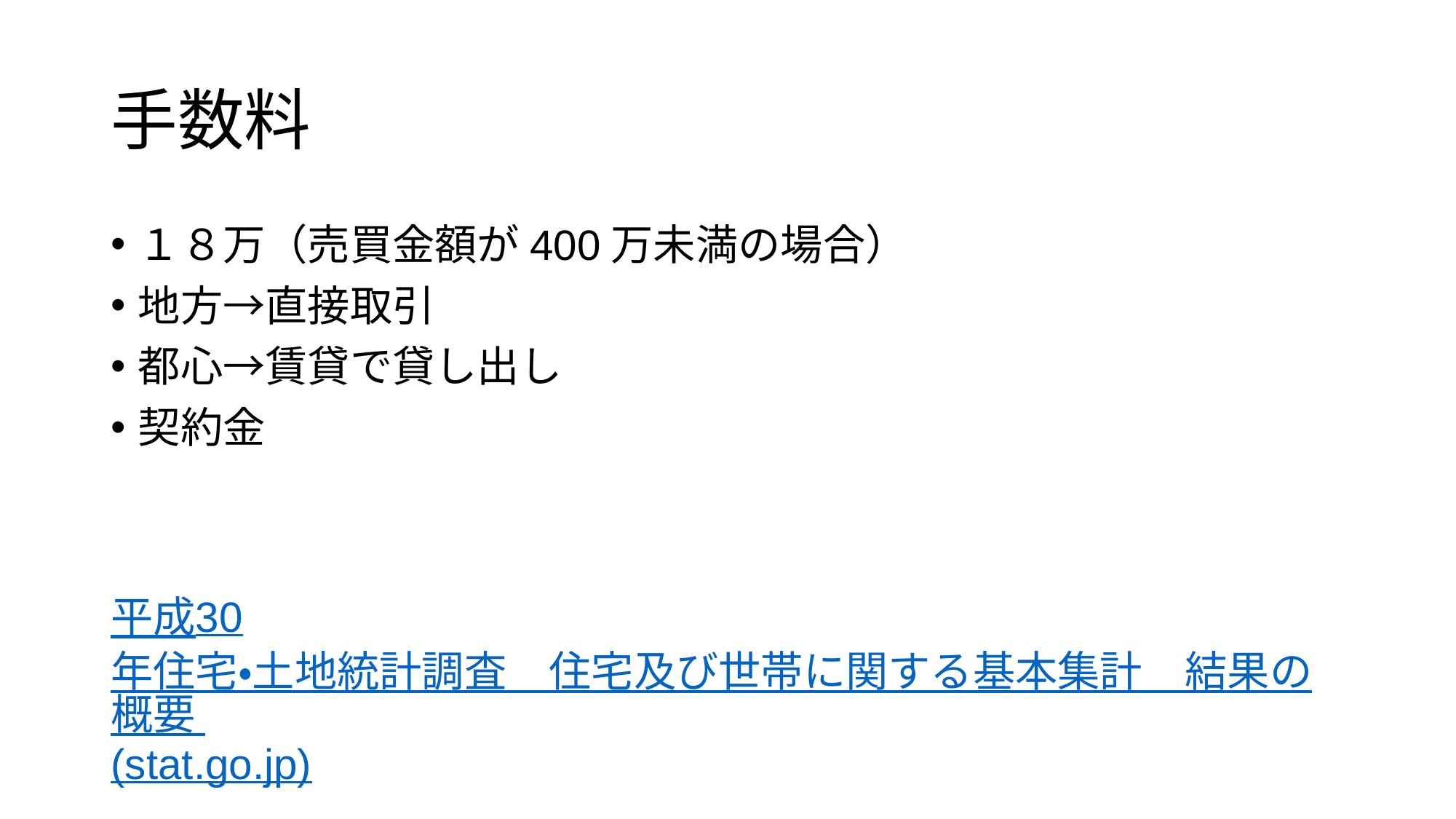

# 手数料
１８万（売買金額が400万未満の場合）
地方→直接取引
都心→賃貸で貸し出し
契約金

平成30年住宅・土地統計調査　住宅及び世帯に関する基本集計　結果の概要 (stat.go.jp)